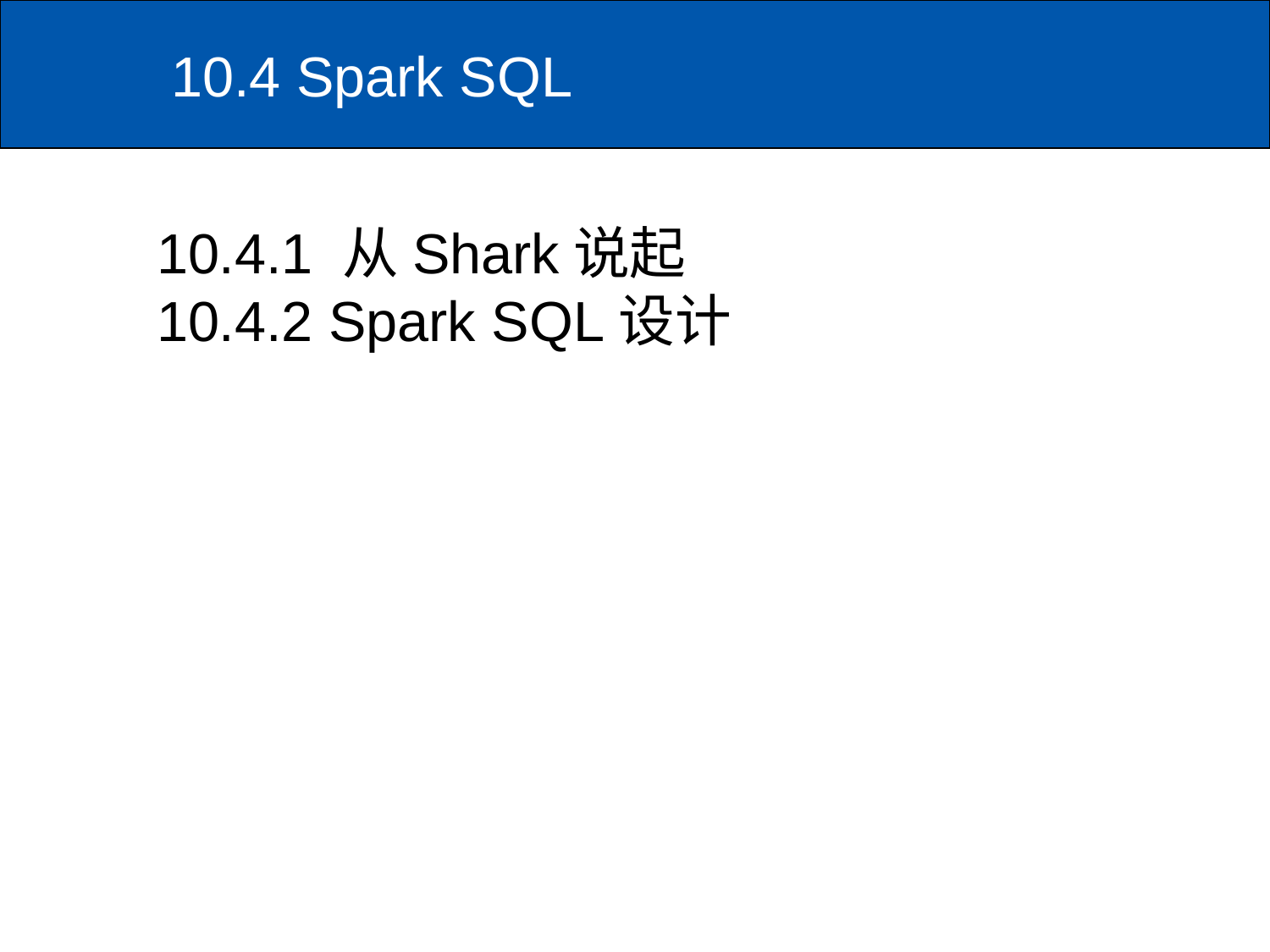

# 10.4 Spark SQL
10.4.1 从Shark说起
10.4.2 Spark SQL设计